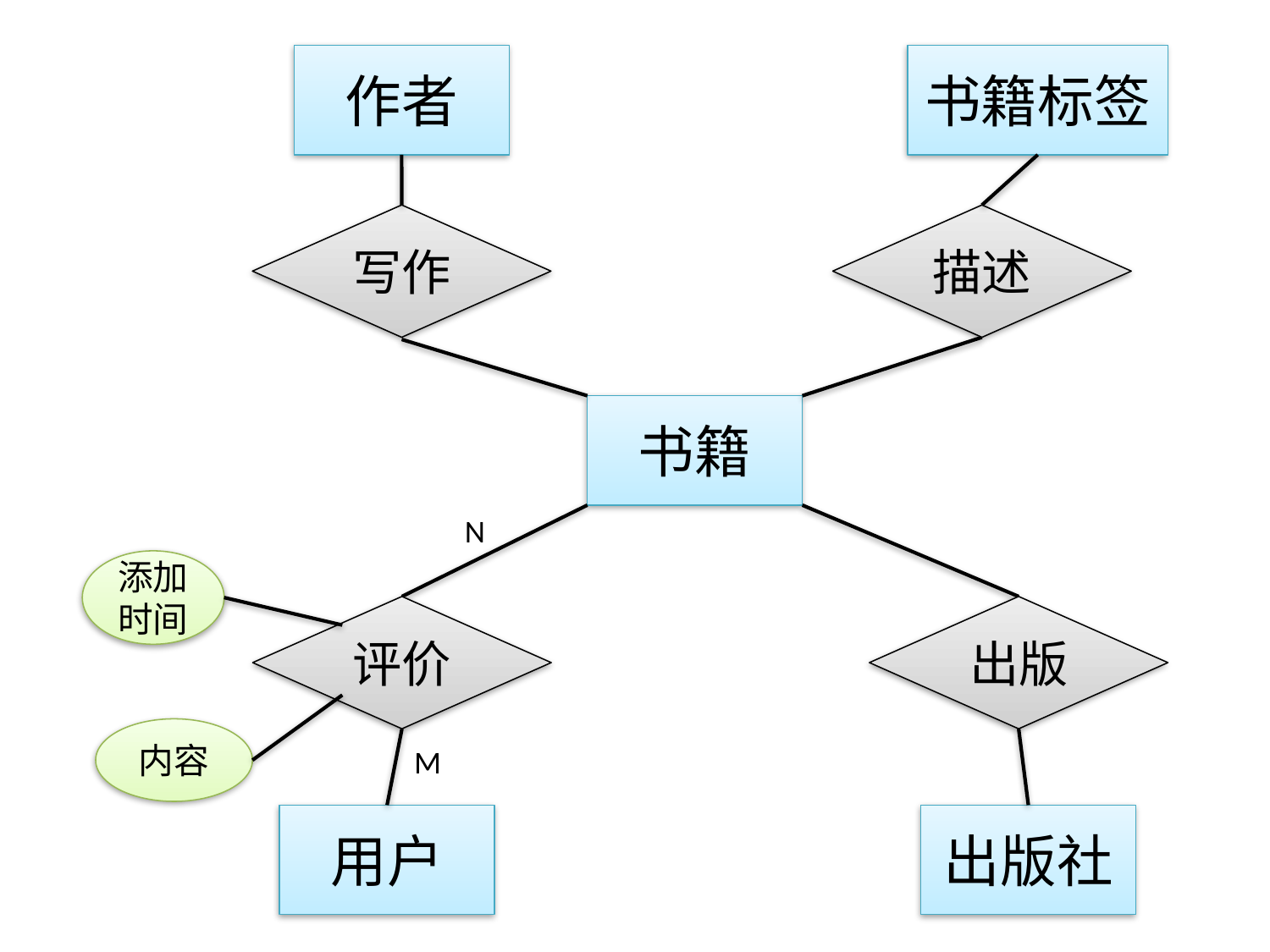

作者
书籍标签
写作
描述
书籍
N
添加时间
评价
出版
内容
M
用户
出版社